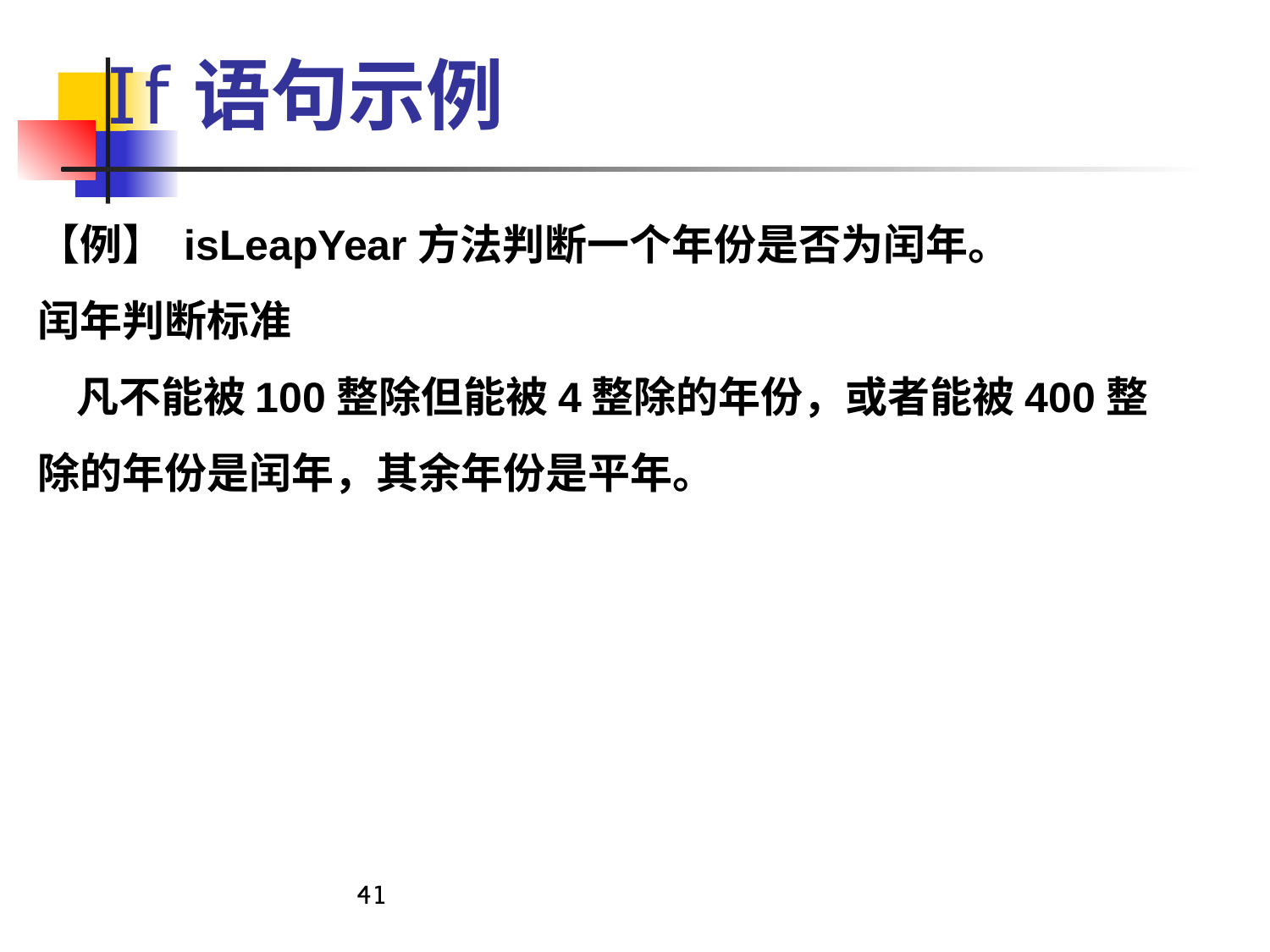

# If语句示例
【例】 isLeapYear方法判断一个年份是否为闰年。
闰年判断标准
   凡不能被100整除但能被4整除的年份，或者能被400整除的年份是闰年，其余年份是平年。
41